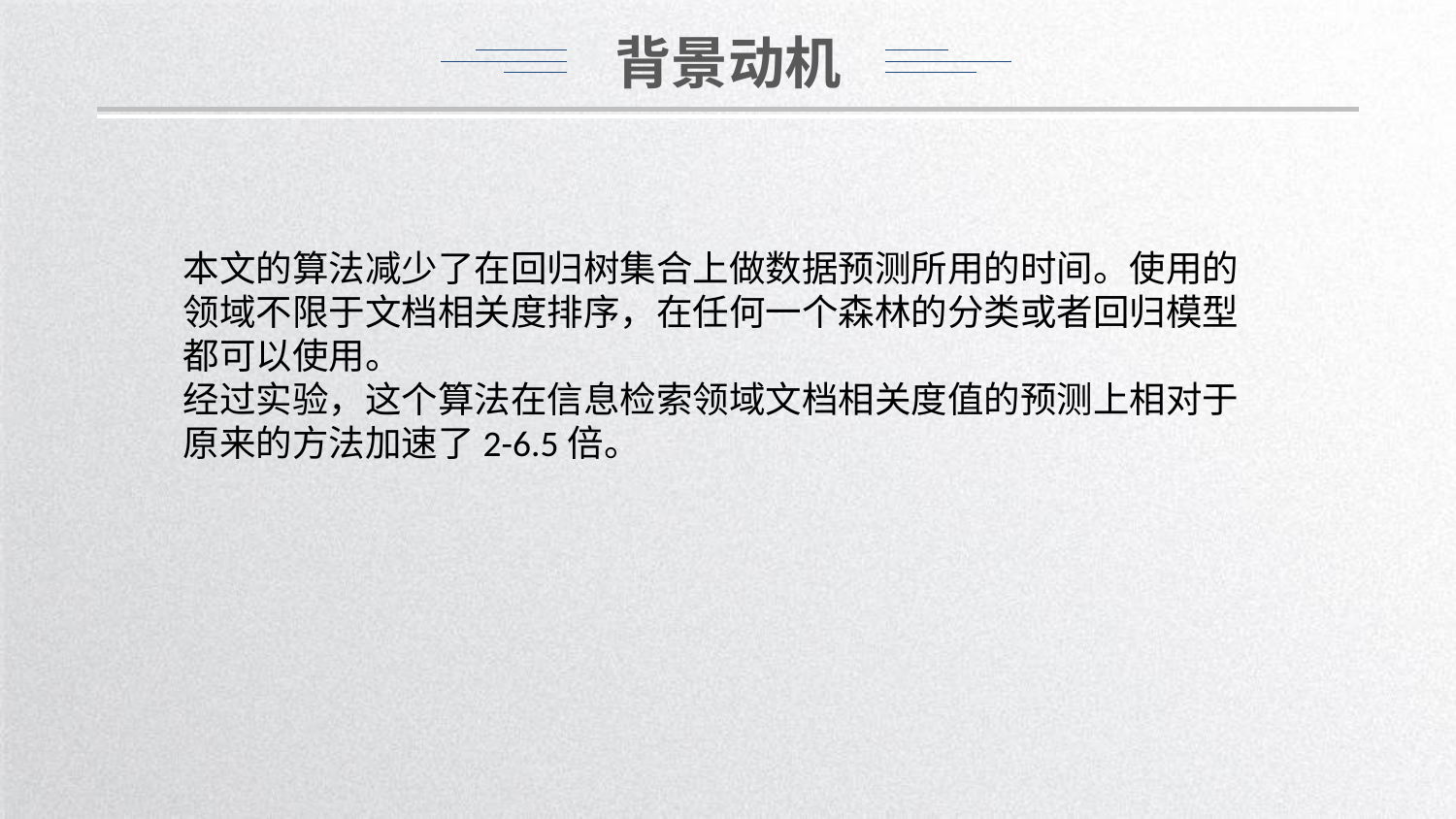

背景动机

本文的算法减少了在回归树集合上做数据预测所用的时间。使用的领域不限于文档相关度排序，在任何一个森林的分类或者回归模型都可以使用。
经过实验，这个算法在信息检索领域文档相关度值的预测上相对于原来的方法加速了2-6.5倍。